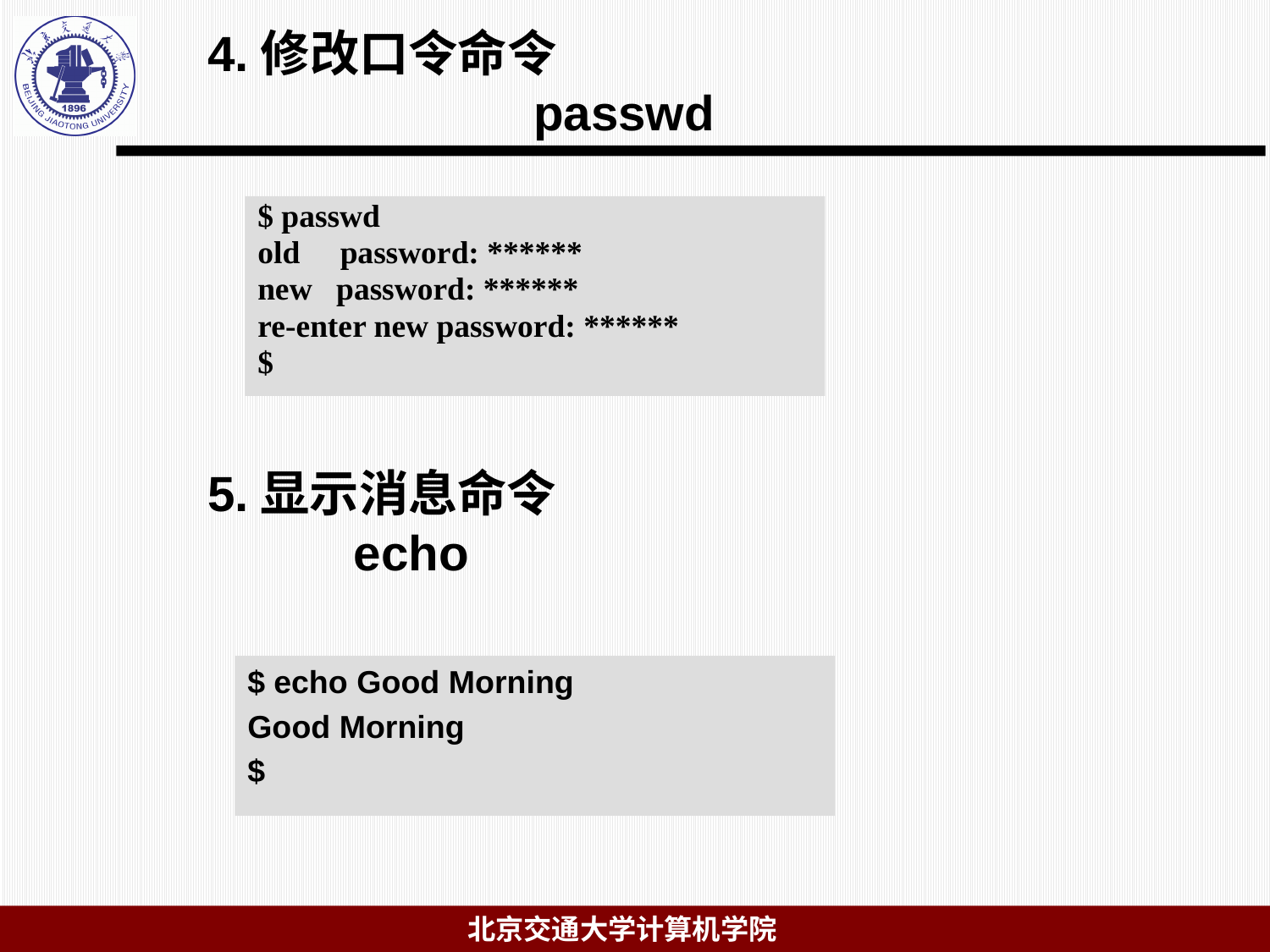

# 4.修改口令命令 passwd
$ passwd
old     password: ******
new   password: ******
re-enter new password: ******
$
5.显示消息命令
            echo
$ echo Good Morning
Good Morning
$